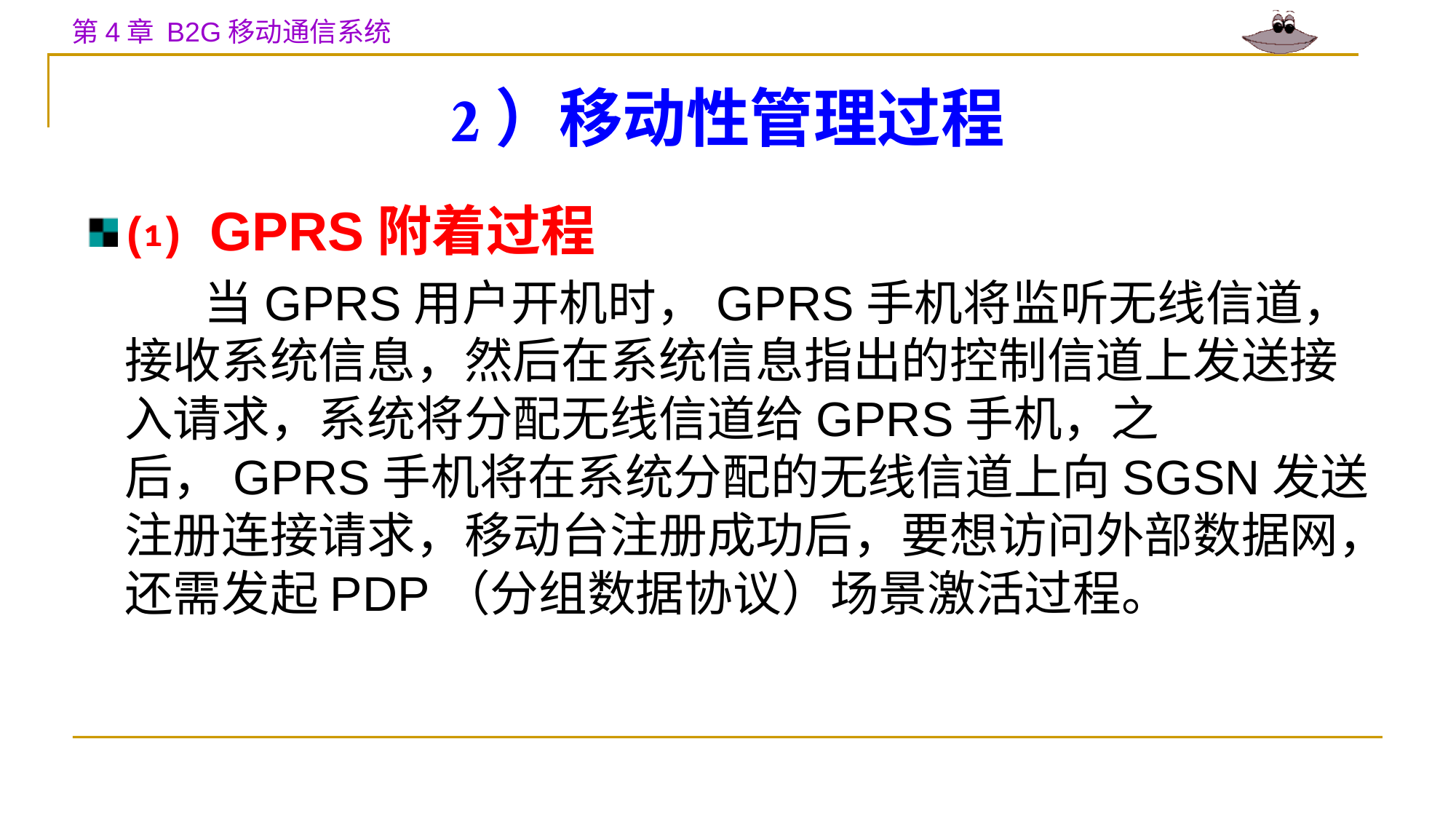

# 2）移动性管理过程
⑴  GPRS附着过程
          当GPRS用户开机时，GPRS手机将监听无线信道，接收系统信息，然后在系统信息指出的控制信道上发送接入请求，系统将分配无线信道给GPRS手机，之后，GPRS手机将在系统分配的无线信道上向SGSN发送注册连接请求，移动台注册成功后，要想访问外部数据网，还需发起PDP（分组数据协议）场景激活过程。